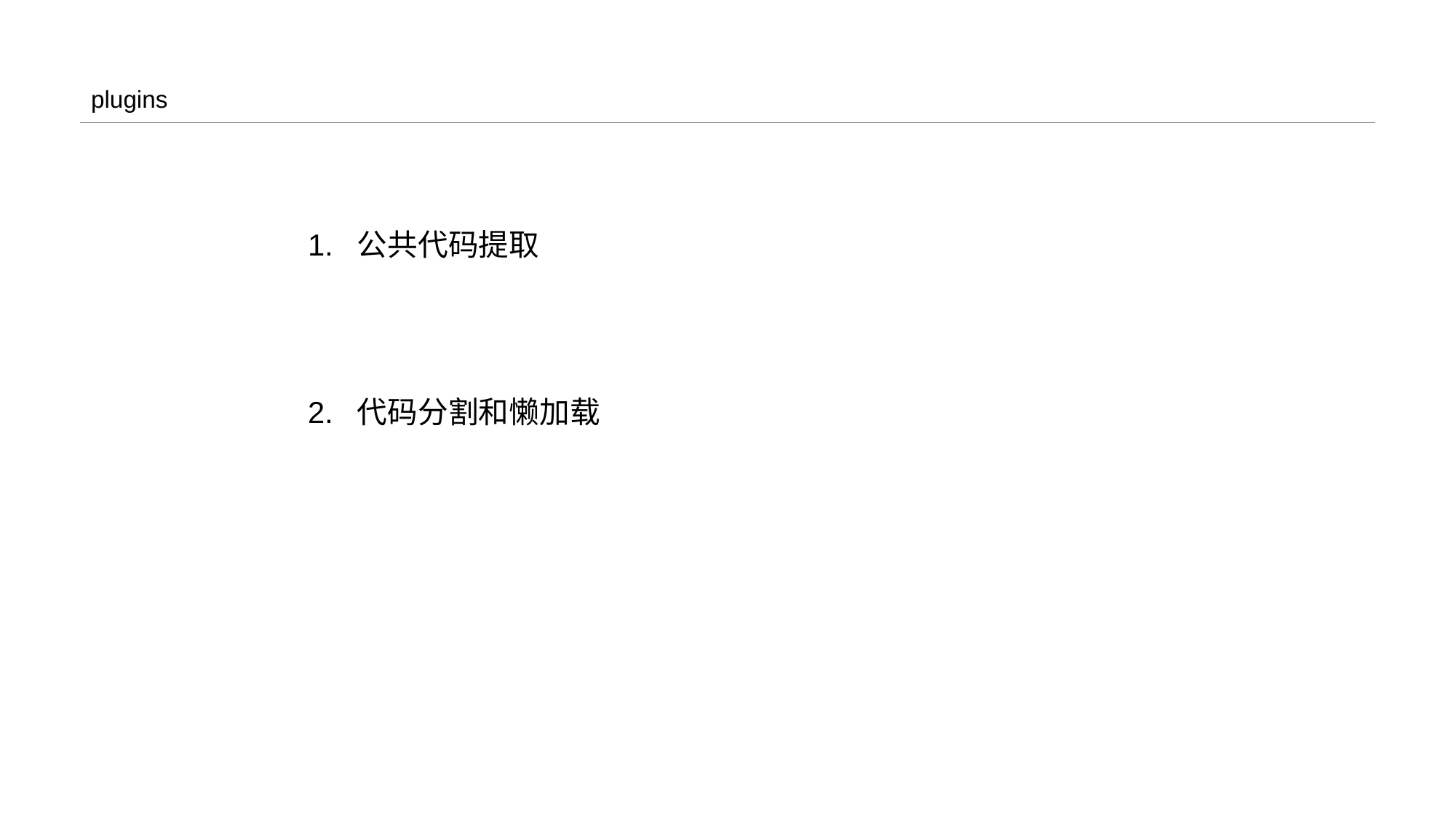

# plugins
1.  公共代码提取

2.  代码分割和懒加载
26